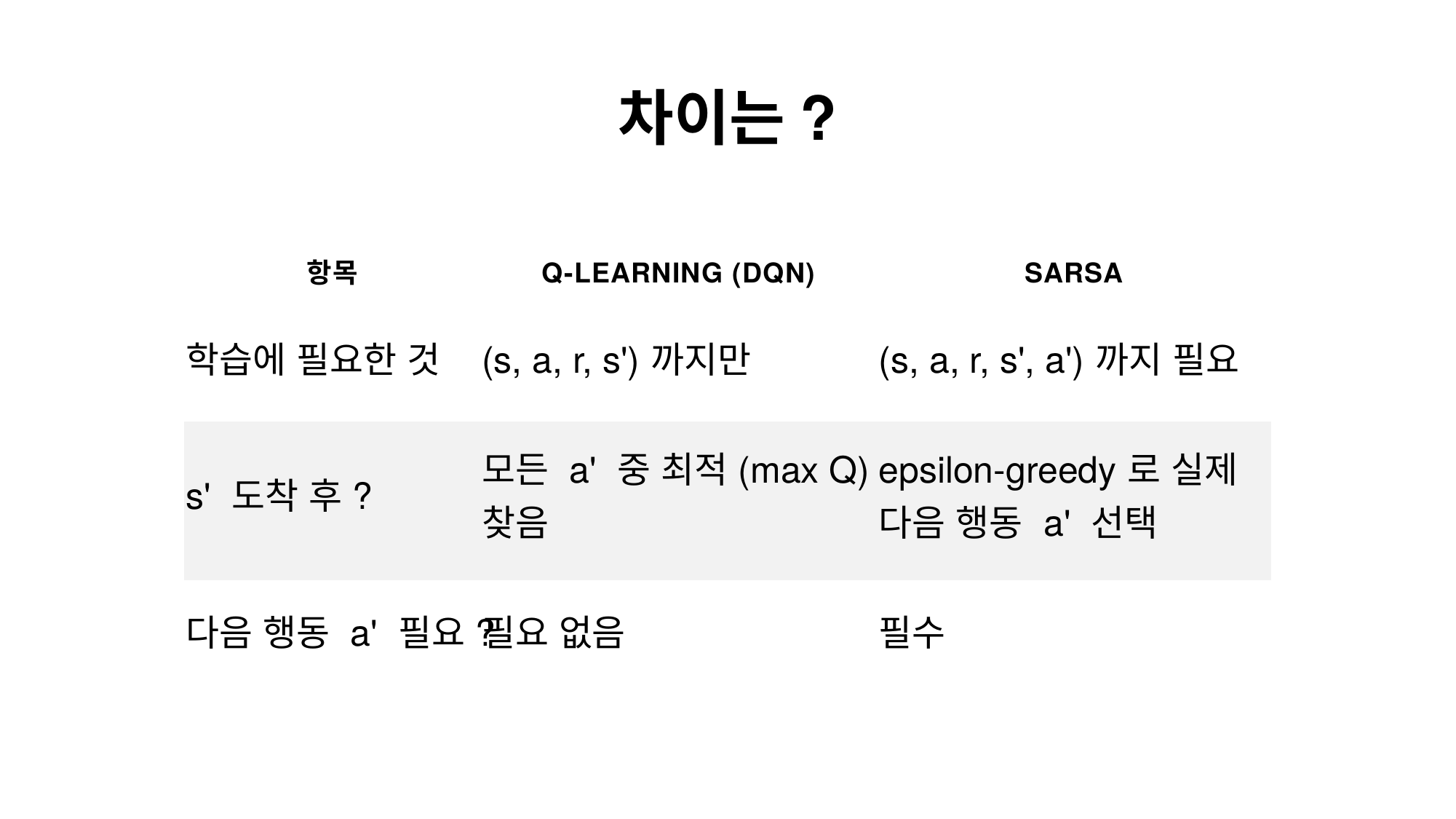

# 차이는?
| 항목 | Q-learning (DQN) | SARSA |
| --- | --- | --- |
| 학습에 필요한 것 | (s, a, r, s')까지만 | (s, a, r, s', a')까지 필요 |
| s' 도착 후? | 모든 a' 중 최적(max Q) 찾음 | epsilon-greedy로 실제 다음 행동 a' 선택 |
| 다음 행동 a' 필요? | 필요 없음 | 필수 |